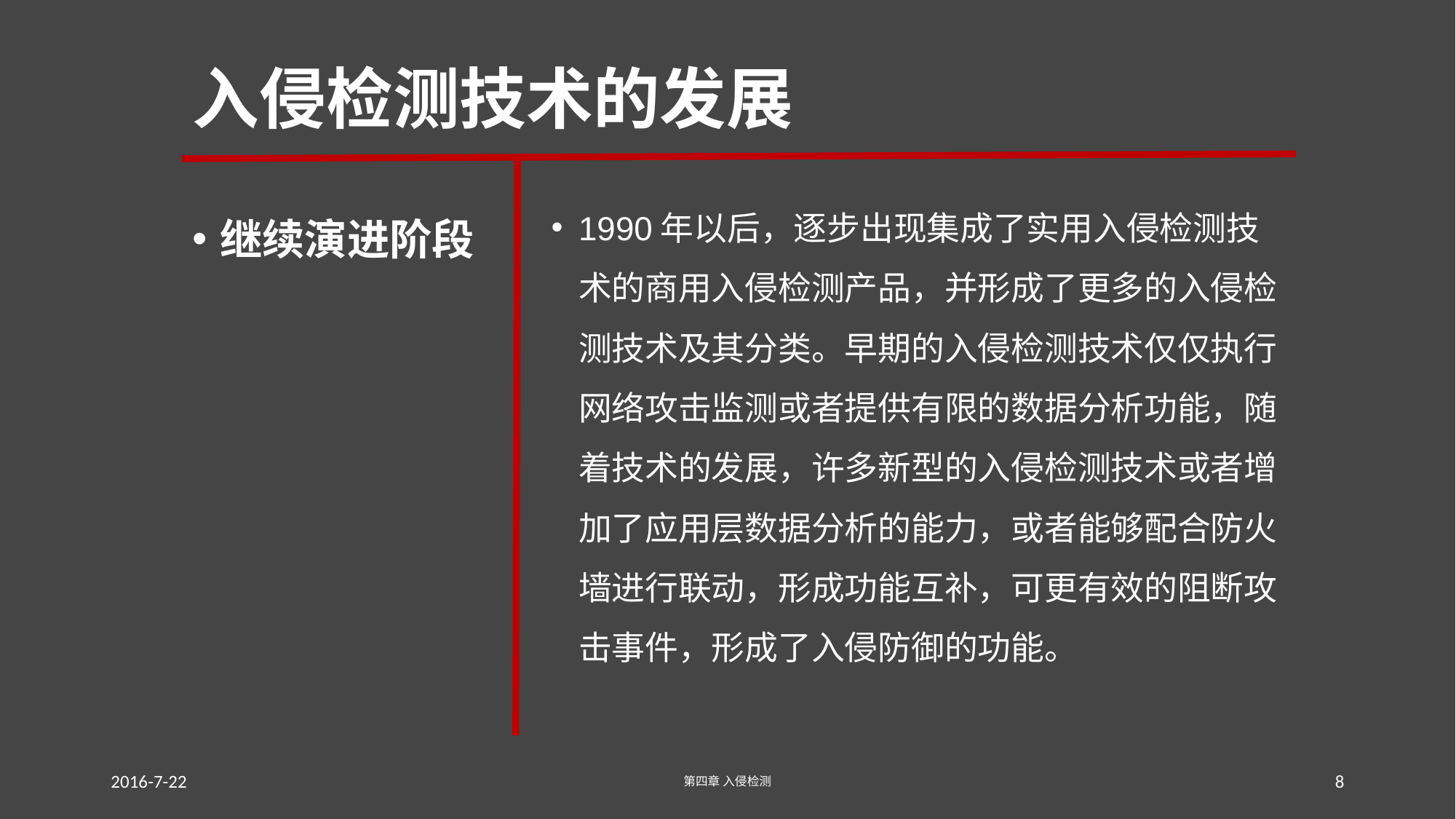

# 入侵检测技术的发展
继续演进阶段
1990年以后，逐步出现集成了实用入侵检测技术的商用入侵检测产品，并形成了更多的入侵检测技术及其分类。早期的入侵检测技术仅仅执行网络攻击监测或者提供有限的数据分析功能，随着技术的发展，许多新型的入侵检测技术或者增加了应用层数据分析的能力，或者能够配合防火墙进行联动，形成功能互补，可更有效的阻断攻击事件，形成了入侵防御的功能。
2016-7-22
第四章 入侵检测
8